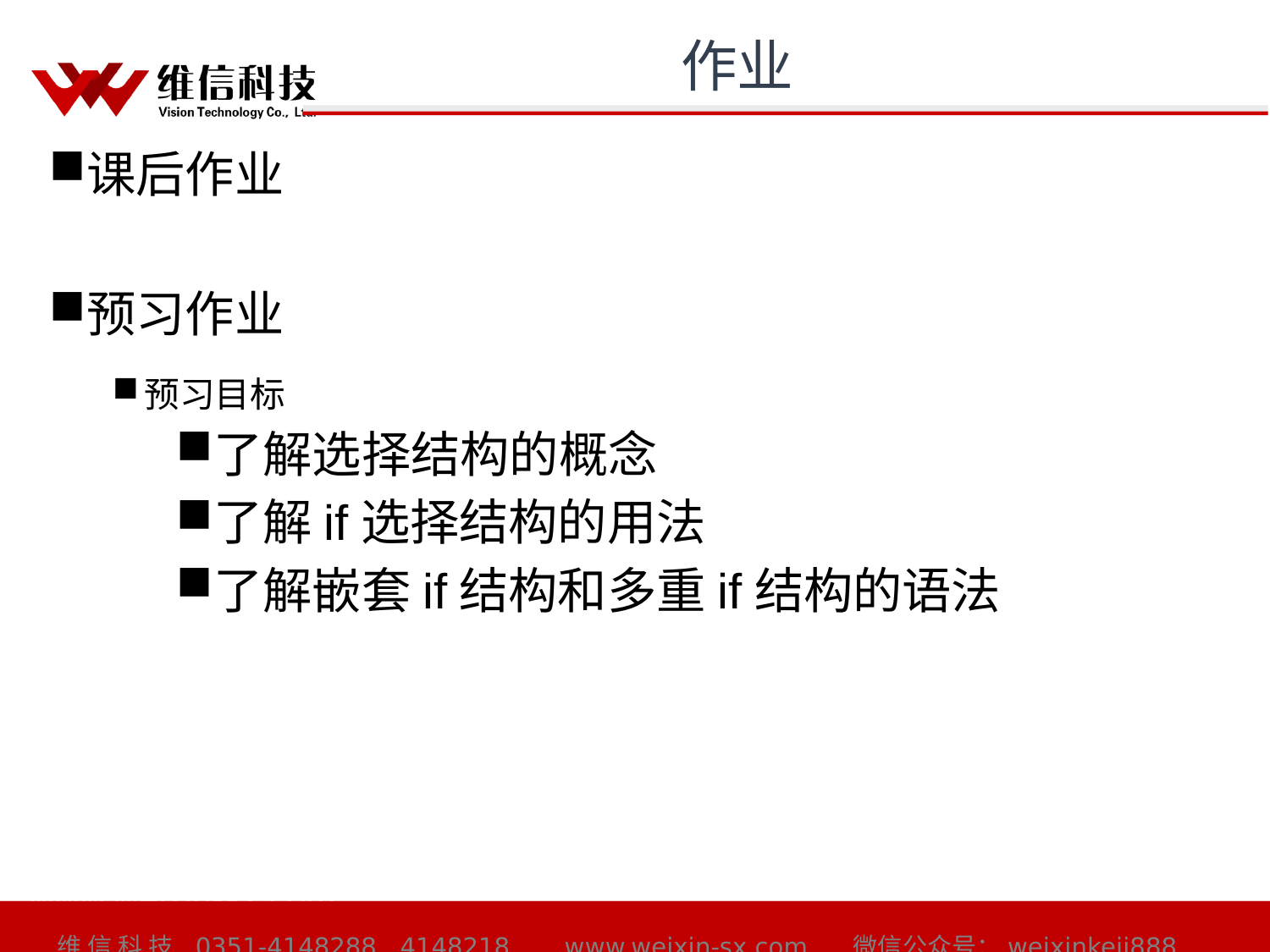

# 作业
课后作业

预习作业
预习目标
了解选择结构的概念
了解if选择结构的用法
了解嵌套if结构和多重if结构的语法